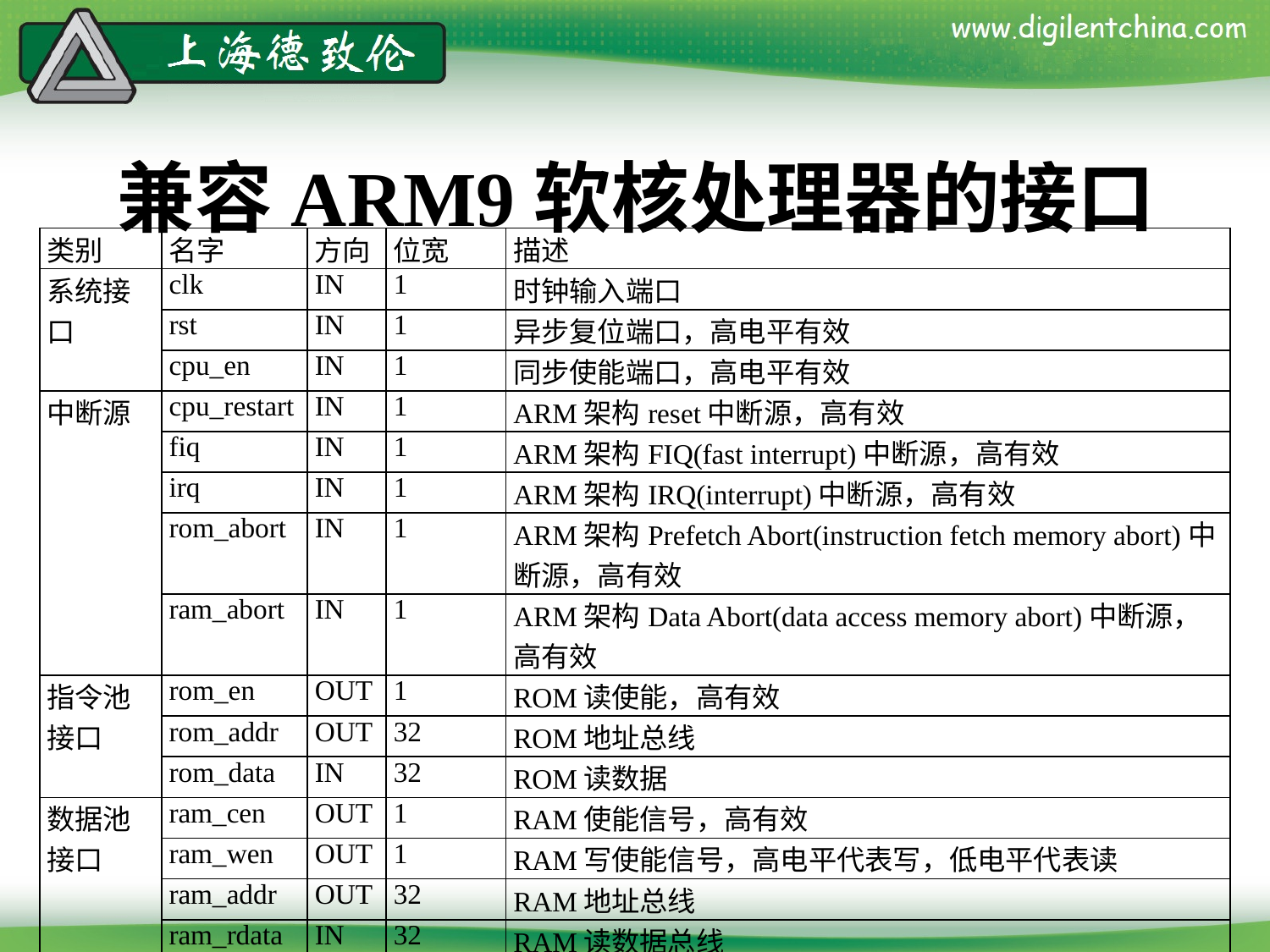

# 兼容ARM9软核处理器的接口
| 类别 | 名字 | 方向 | 位宽 | 描述 |
| --- | --- | --- | --- | --- |
| 系统接口 | clk | IN | 1 | 时钟输入端口 |
|  | rst | IN | 1 | 异步复位端口，高电平有效 |
|  | cpu\_en | IN | 1 | 同步使能端口，高电平有效 |
| 中断源 | cpu\_restart | IN | 1 | ARM架构reset中断源，高有效 |
|  | fiq | IN | 1 | ARM架构FIQ(fast interrupt)中断源，高有效 |
|  | irq | IN | 1 | ARM架构IRQ(interrupt)中断源，高有效 |
|  | rom\_abort | IN | 1 | ARM架构Prefetch Abort(instruction fetch memory abort)中断源，高有效 |
|  | ram\_abort | IN | 1 | ARM架构Data Abort(data access memory abort)中断源，高有效 |
| 指令池接口 | rom\_en | OUT | 1 | ROM读使能，高有效 |
|  | rom\_addr | OUT | 32 | ROM地址总线 |
|  | rom\_data | IN | 32 | ROM读数据 |
| 数据池接口 | ram\_cen | OUT | 1 | RAM使能信号，高有效 |
|  | ram\_wen | OUT | 1 | RAM写使能信号，高电平代表写，低电平代表读 |
|  | ram\_addr | OUT | 32 | RAM地址总线 |
|  | ram\_rdata | IN | 32 | RAM读数据总线 |
|  | ram\_wdata | OUT | 32 | RAM写数据总线 |
|  | ram\_flag | OUT | 4 | RAM各字节使能信号 |